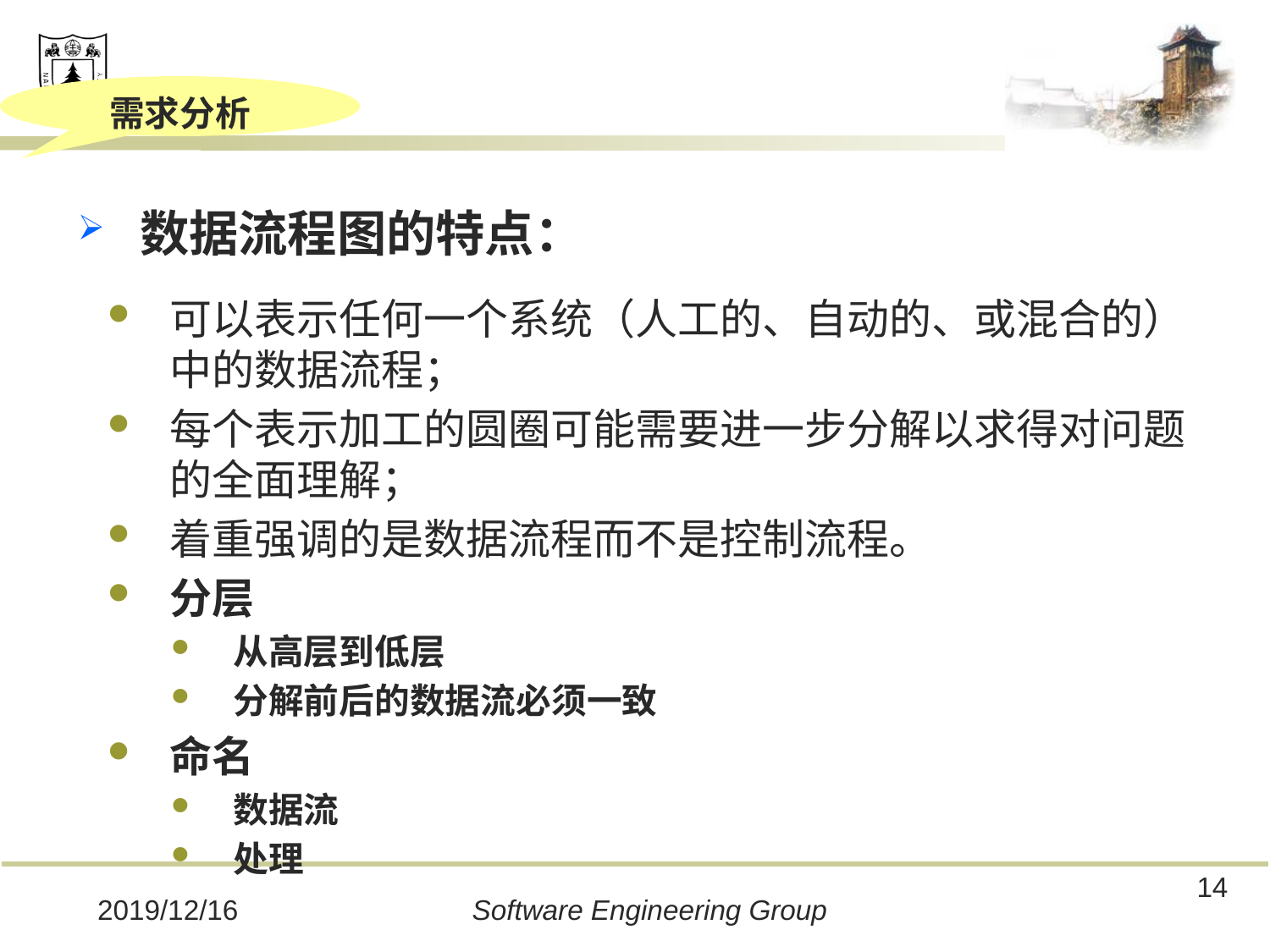

需求分析
数据流程图的特点：
可以表示任何一个系统（人工的、自动的、或混合的）中的数据流程；
每个表示加工的圆圈可能需要进一步分解以求得对问题的全面理解；
着重强调的是数据流程而不是控制流程。
分层
从高层到低层
分解前后的数据流必须一致
命名
数据流
处理
14
2019/12/16
Software Engineering Group